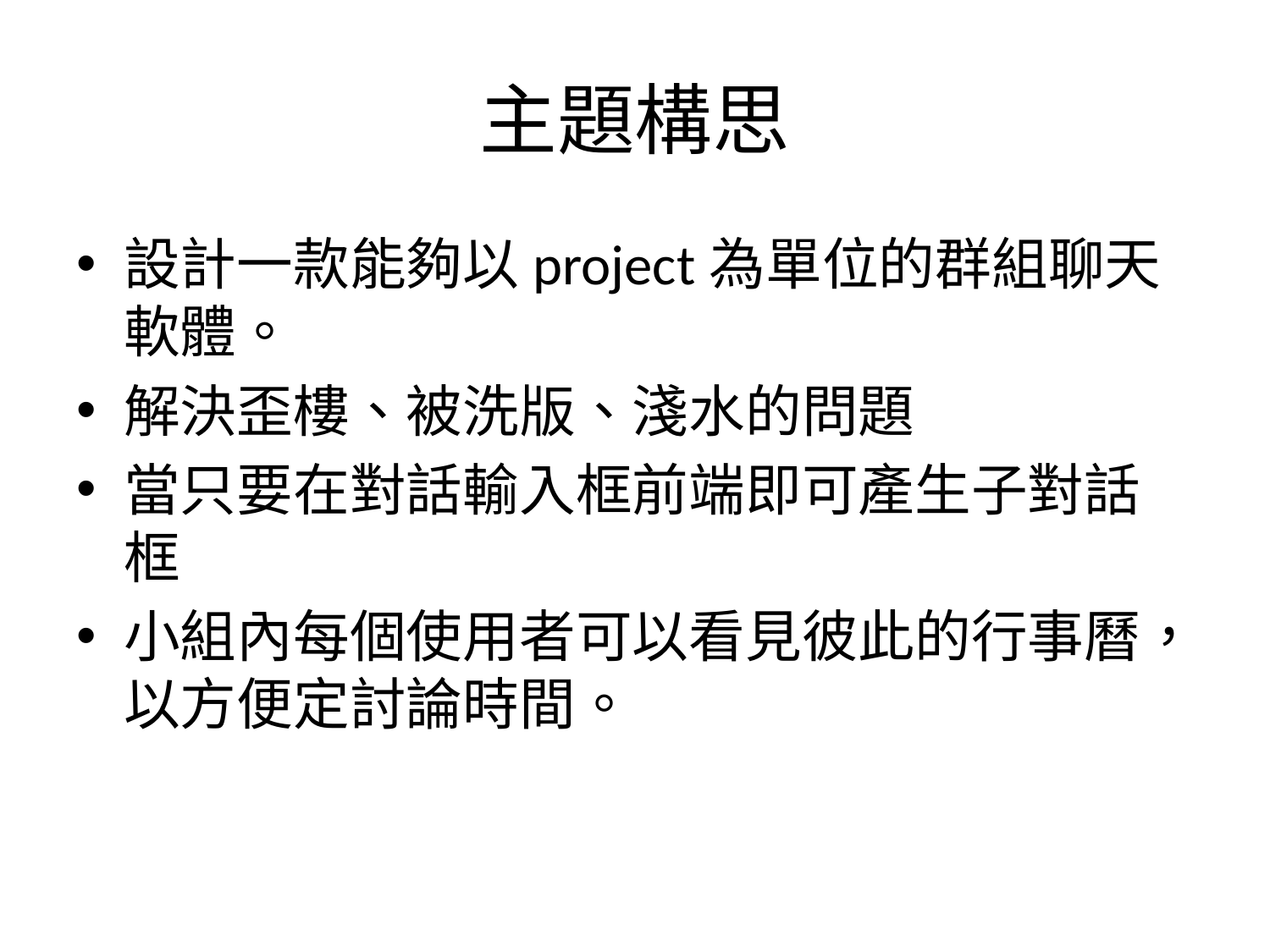

# 主題構思
設計一款能夠以project為單位的群組聊天軟體。
解決歪樓、被洗版、淺水的問題
當只要在對話輸入框前端即可產生子對話框
小組內每個使用者可以看見彼此的行事曆，以方便定討論時間。